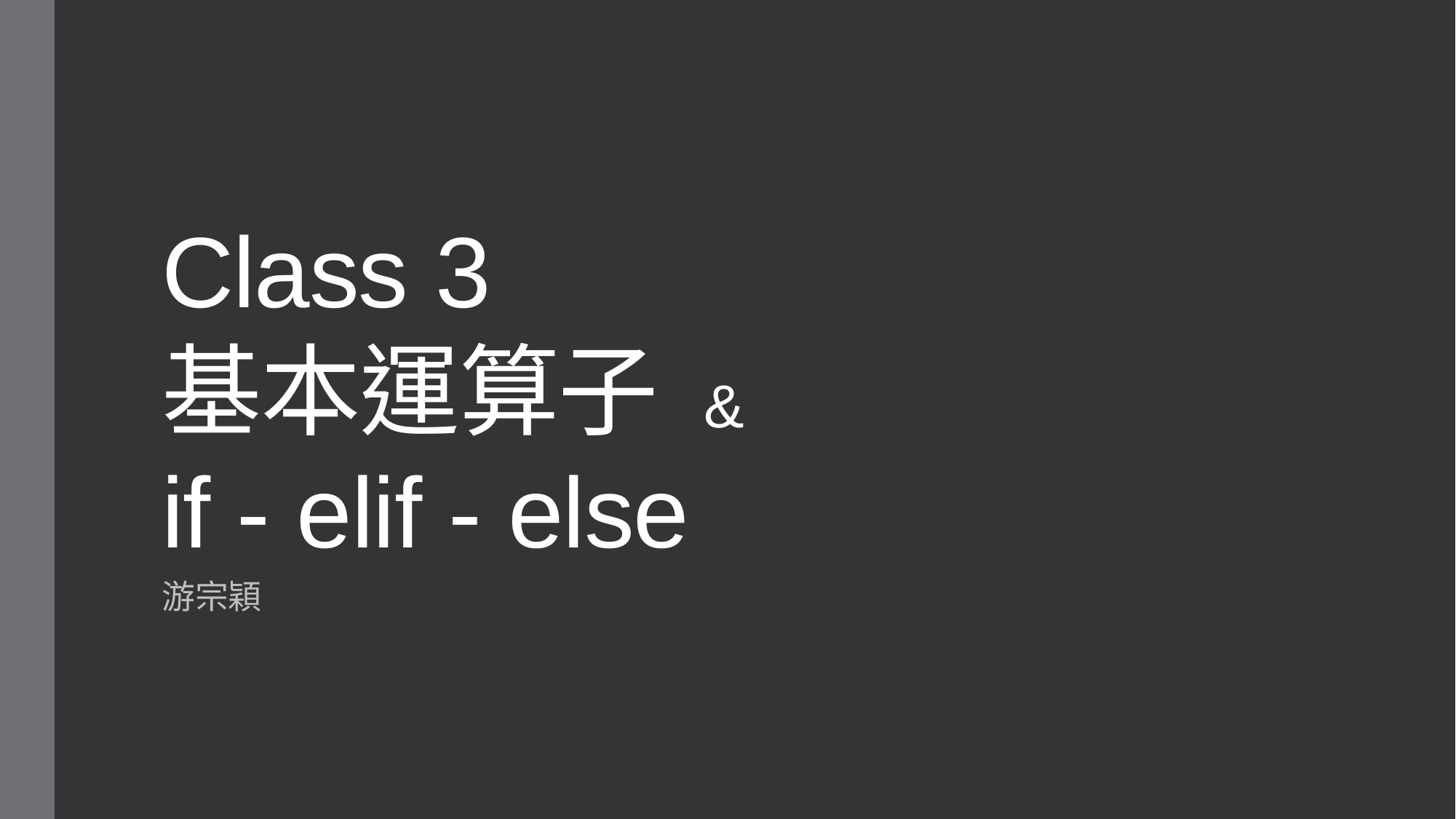

# Class 3 基本運算子 & if - elif - else
游宗穎